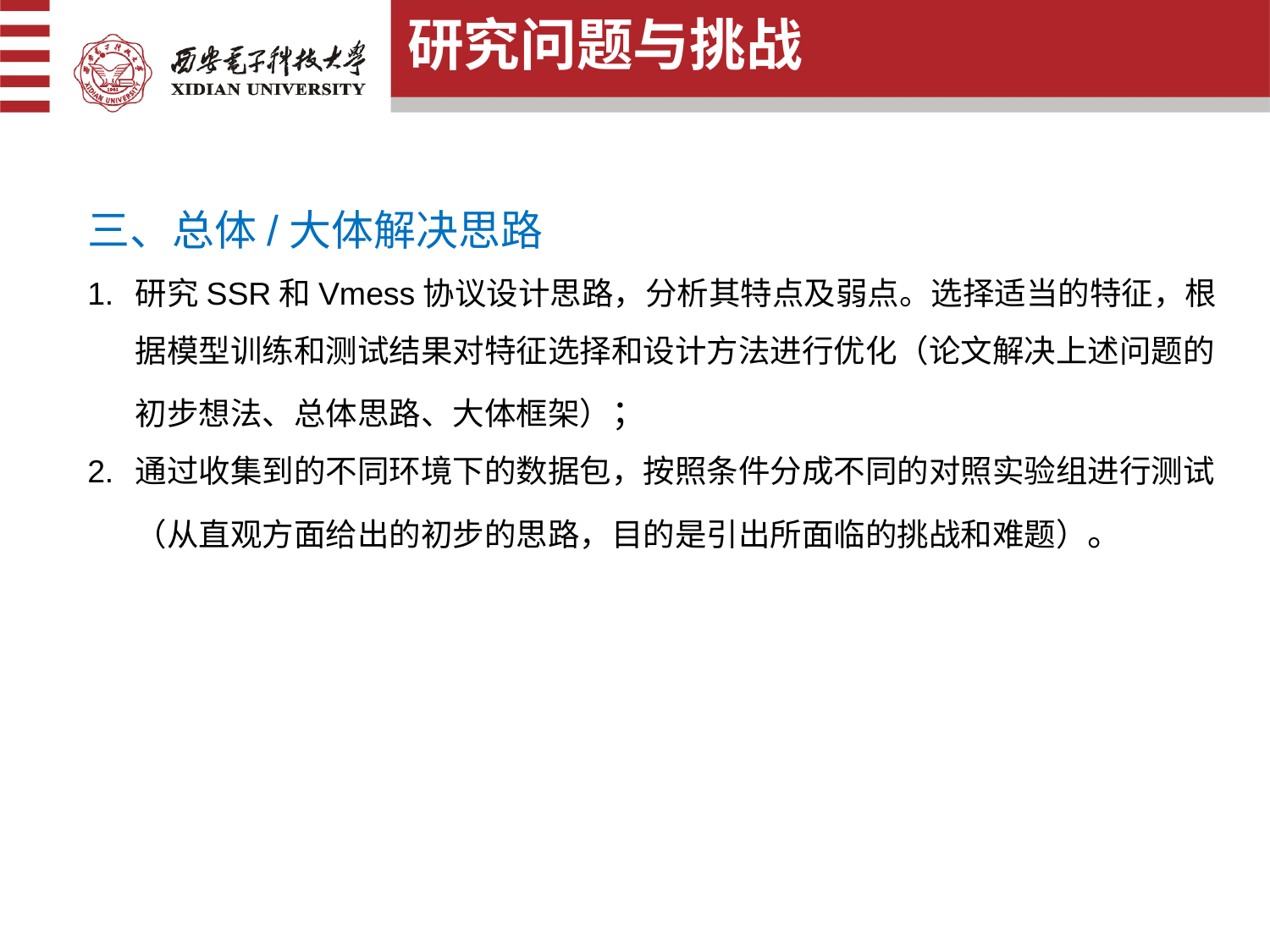

研究问题与挑战
三、总体/大体解决思路
研究SSR和Vmess协议设计思路，分析其特点及弱点。选择适当的特征，根据模型训练和测试结果对特征选择和设计方法进行优化（论文解决上述问题的初步想法、总体思路、大体框架）；
通过收集到的不同环境下的数据包，按照条件分成不同的对照实验组进行测试（从直观方面给出的初步的思路，目的是引出所面临的挑战和难题）。